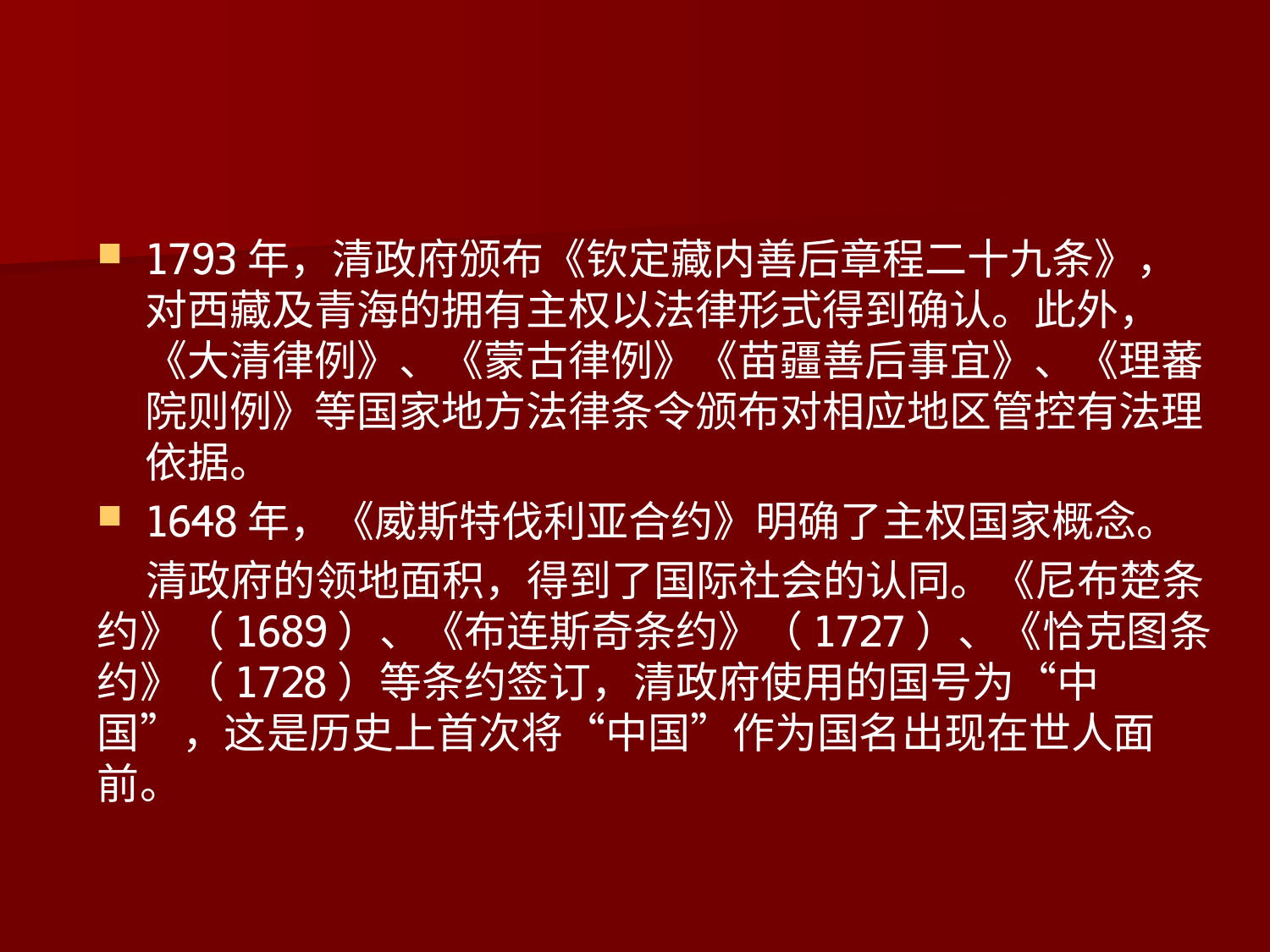

#
1793年，清政府颁布《钦定藏内善后章程二十九条》，对西藏及青海的拥有主权以法律形式得到确认。此外，《大清律例》、《蒙古律例》《苗疆善后事宜》、《理蕃院则例》等国家地方法律条令颁布对相应地区管控有法理依据。
1648年，《威斯特伐利亚合约》明确了主权国家概念。
    清政府的领地面积，得到了国际社会的认同。《尼布楚条约》（1689）、《布连斯奇条约》（1727）、《恰克图条约》（1728）等条约签订，清政府使用的国号为“中国”，这是历史上首次将“中国”作为国名出现在世人面前。